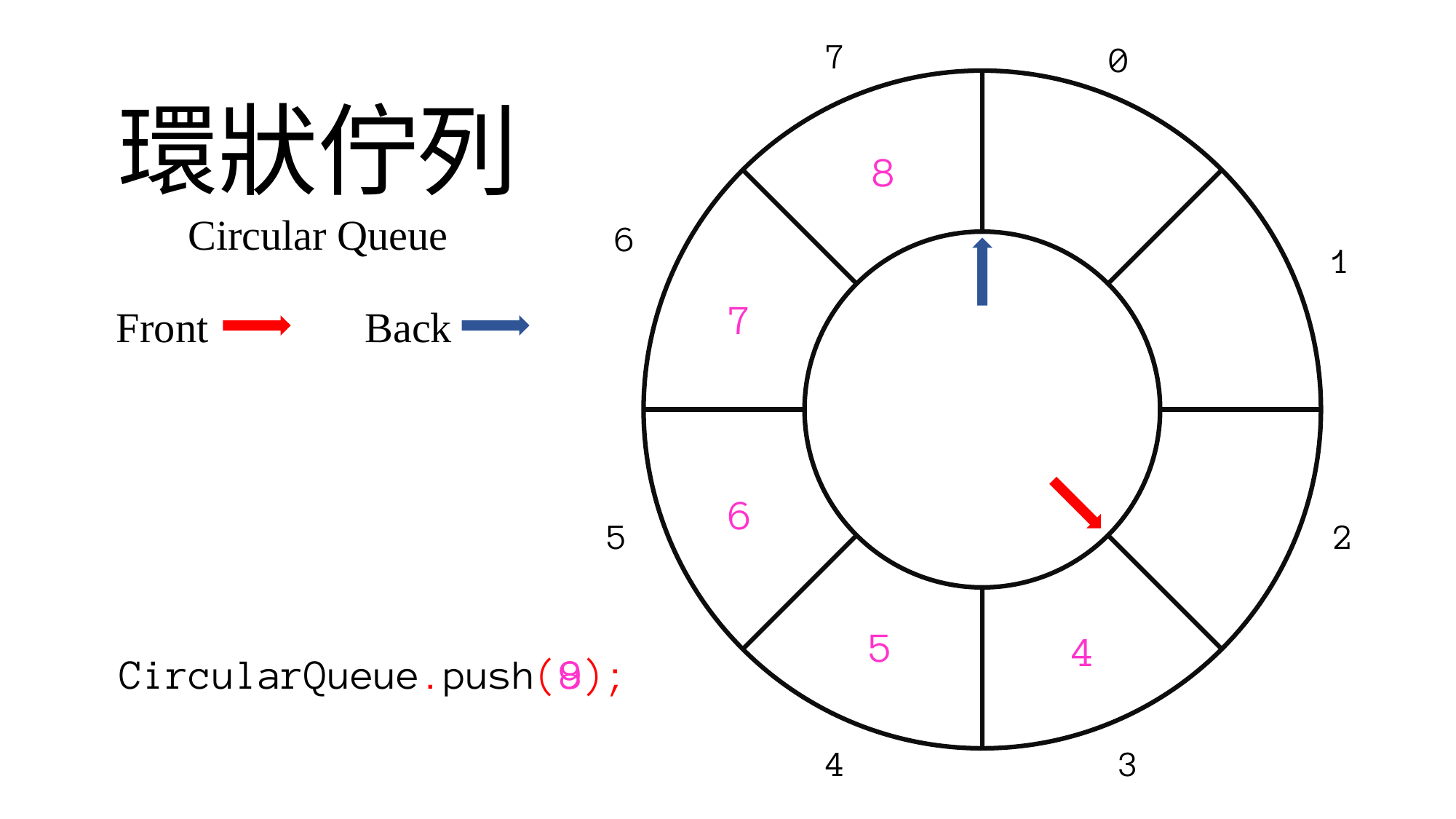

9
7
0

6

1
5
2
4
3
環狀佇列
Circular Queue
8

7
Front
Back

6

3
5
4
CircularQueue.push( );
9
8